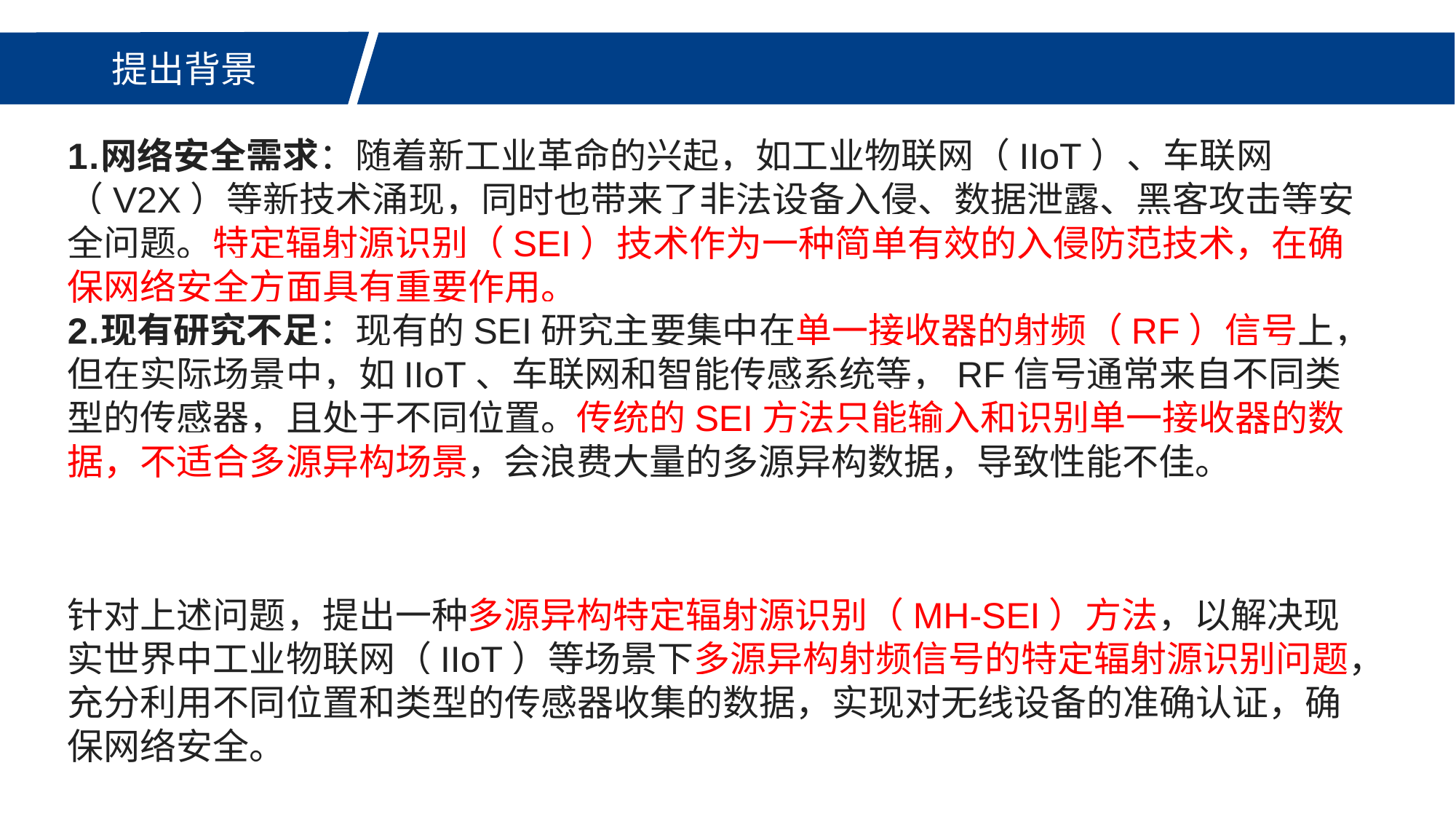

提出背景

网络安全需求：随着新工业革命的兴起，如工业物联网（IIoT）、车联网（V2X）等新技术涌现，同时也带来了非法设备入侵、数据泄露、黑客攻击等安全问题。特定辐射源识别（SEI）技术作为一种简单有效的入侵防范技术，在确保网络安全方面具有重要作用。
现有研究不足：现有的SEI研究主要集中在单一接收器的射频（RF）信号上，但在实际场景中，如IIoT、车联网和智能传感系统等，RF信号通常来自不同类型的传感器，且处于不同位置。传统的SEI方法只能输入和识别单一接收器的数据，不适合多源异构场景，会浪费大量的多源异构数据，导致性能不佳。

KEYWORD
KEYWORD
KEYWORD
Click here to enter your text.Click here to enter your text.Click here to enter your text.Click here to enter your text.Click here to enter your text.Click here to enter your text.Click here to enter your text.Click here to enter your text.Click here to enter your text.Click here to enter your text.Click here to enter your text.Click here to enter your text.Click here to enter your text.Click here to enter your text.Click here to enter your text.Click here to enter your text.
针对上述问题，提出一种多源异构特定辐射源识别（MH-SEI）方法，以解决现实世界中工业物联网（IIoT）等场景下多源异构射频信号的特定辐射源识别问题，充分利用不同位置和类型的传感器收集的数据，实现对无线设备的准确认证，确保网络安全。